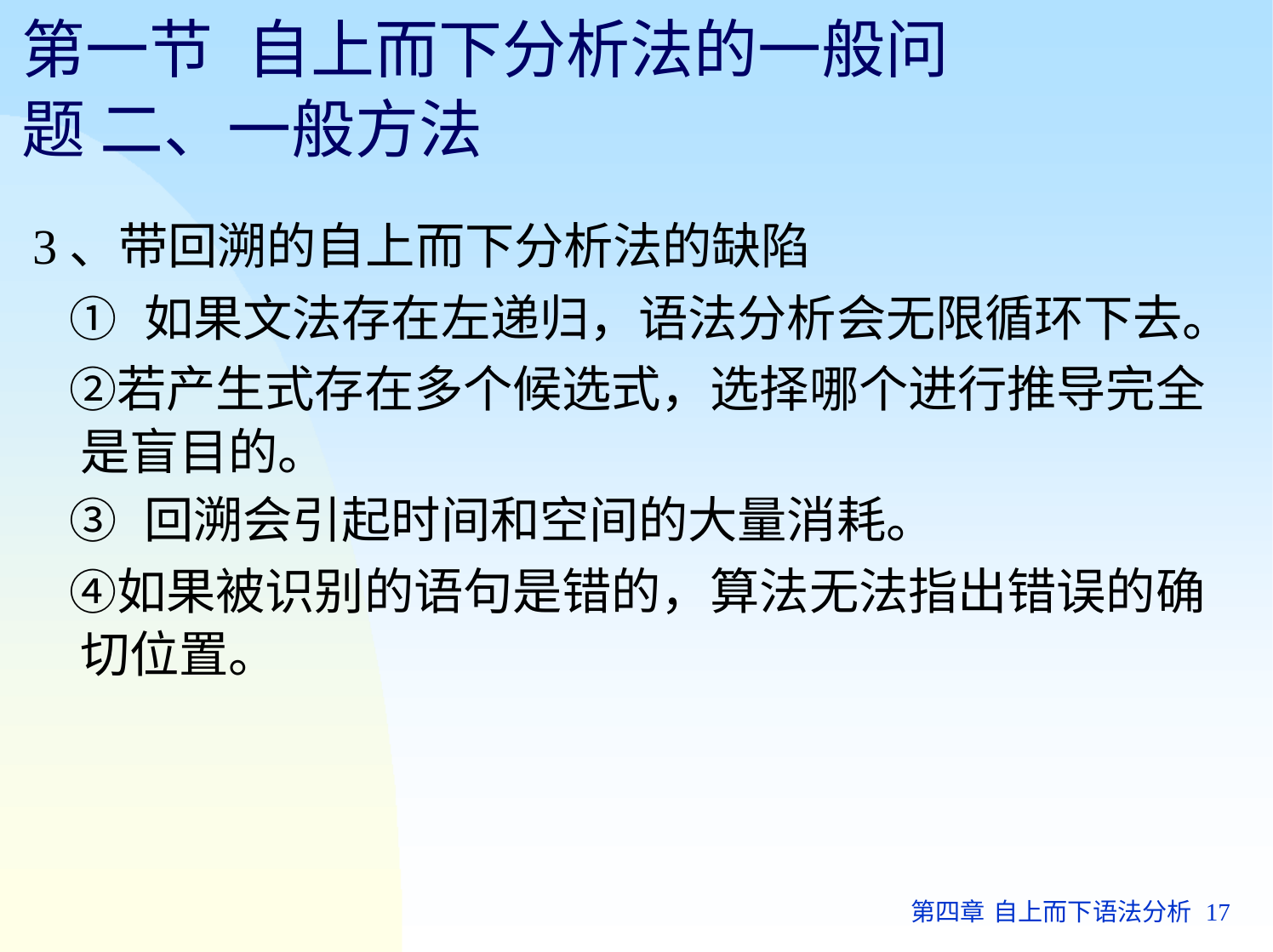

# 第一节	自上而下分析法的一般问题 二、一般方法
3、带回溯的自上而下分析法的缺陷
如果文法存在左递归，语法分析会无限循环下去。
若产生式存在多个候选式，选择哪个进行推导完全 是盲目的。
回溯会引起时间和空间的大量消耗。
如果被识别的语句是错的，算法无法指出错误的确 切位置。
第四章 自上而下语法分析 17